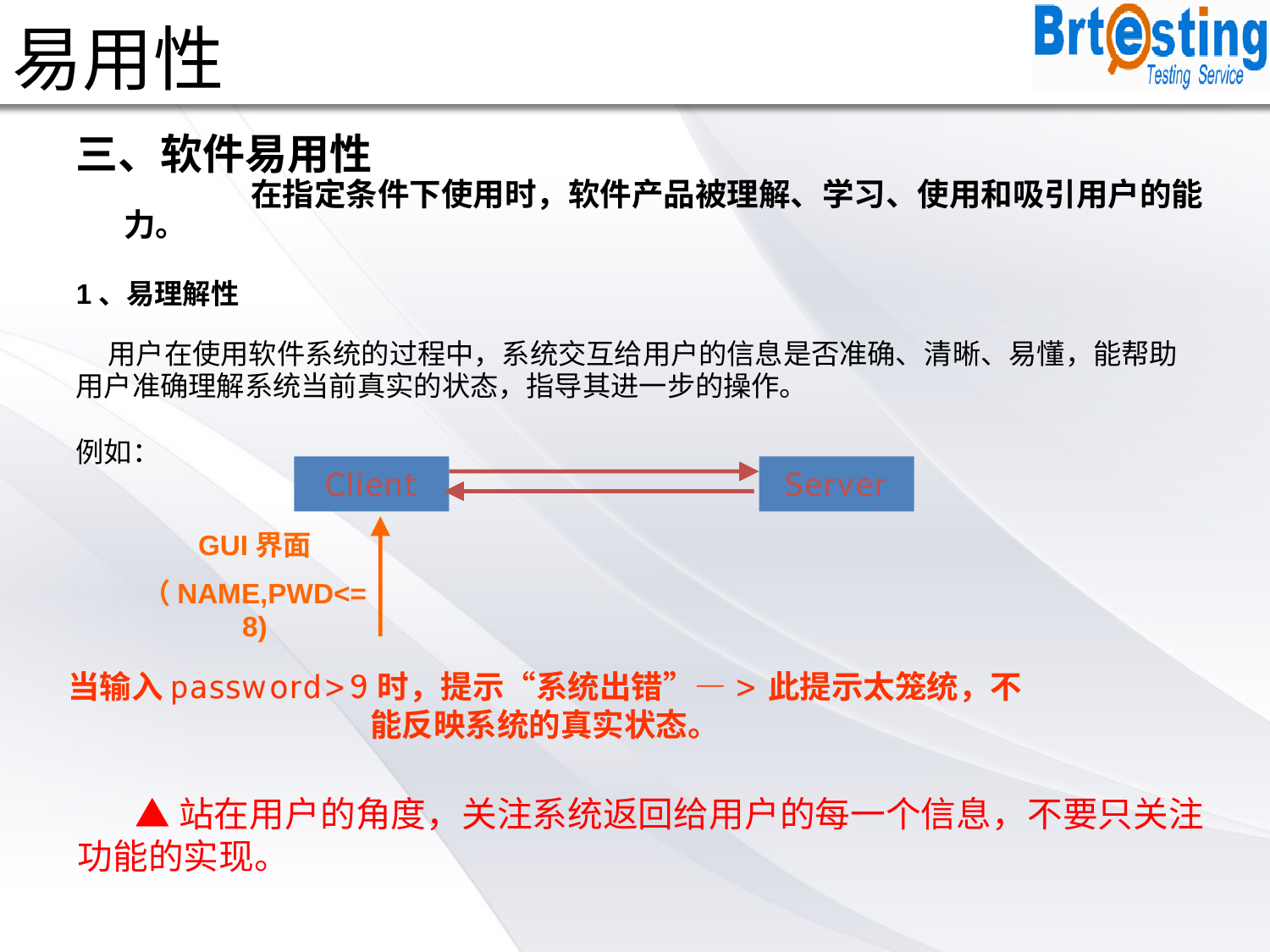

# 易用性
三、软件易用性
		在指定条件下使用时，软件产品被理解、学习、使用和吸引用户的能力。

1、易理解性
    用户在使用软件系统的过程中，系统交互给用户的信息是否准确、清晰、易懂，能帮助
用户准确理解系统当前真实的状态，指导其进一步的操作。

例如：
Client
Server

GUI界面
（NAME,PWD<=8)
当输入password>9时，提示“系统出错”—>此提示太笼统，不能反映系统的真实状态。
        ▲站在用户的角度，关注系统返回给用户的每一个信息，不要只关注功能的实现。